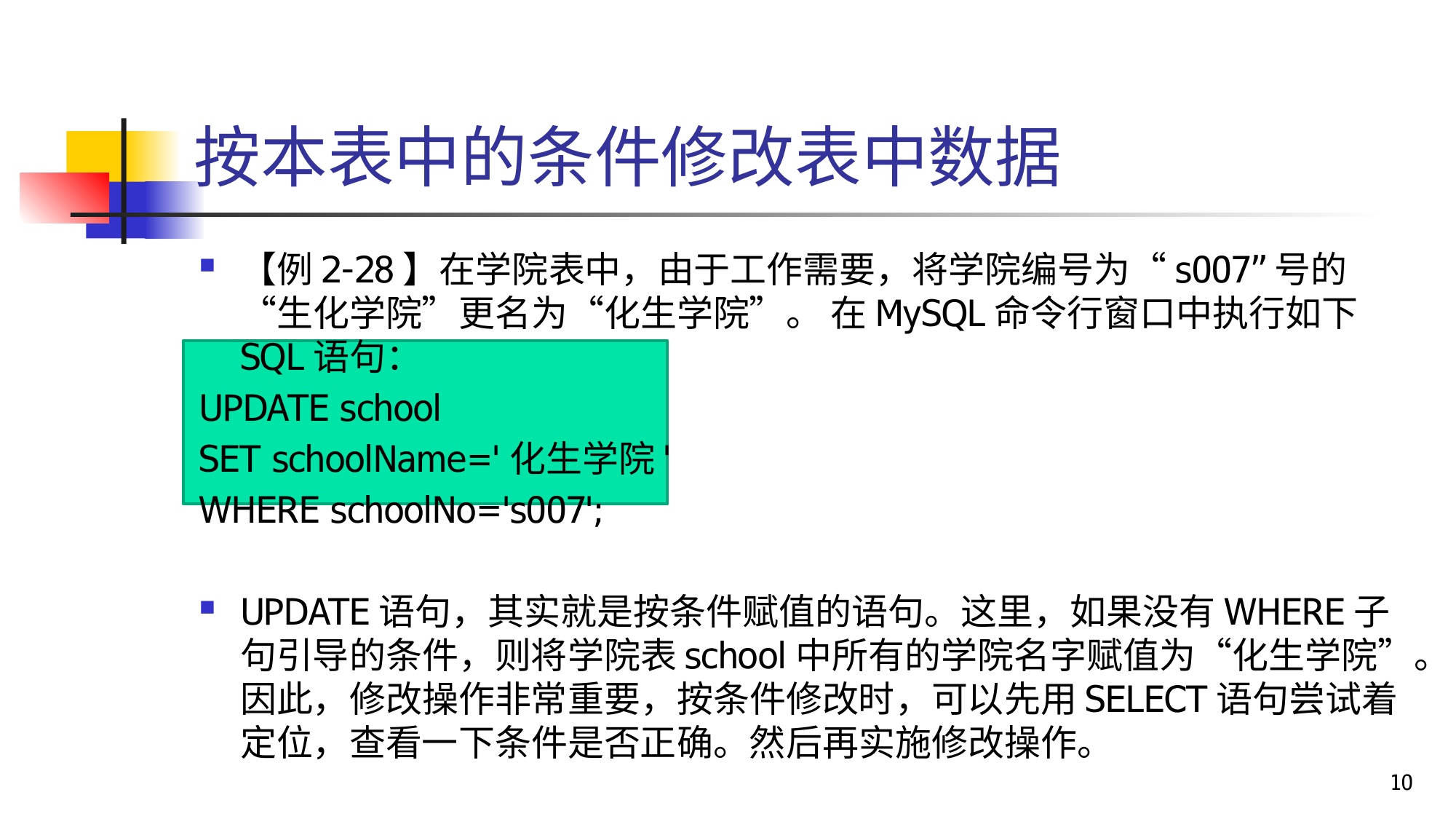

# 按本表中的条件修改表中数据
【例2-28】在学院表中，由于工作需要，将学院编号为“s007”号的“生化学院”更名为“化生学院”。 在MySQL命令行窗口中执行如下SQL语句：
UPDATE school
SET schoolName='化生学院'
WHERE schoolNo='s007';

UPDATE语句，其实就是按条件赋值的语句。这里，如果没有WHERE子句引导的条件，则将学院表school中所有的学院名字赋值为“化生学院”。因此，修改操作非常重要，按条件修改时，可以先用SELECT语句尝试着定位，查看一下条件是否正确。然后再实施修改操作。

10